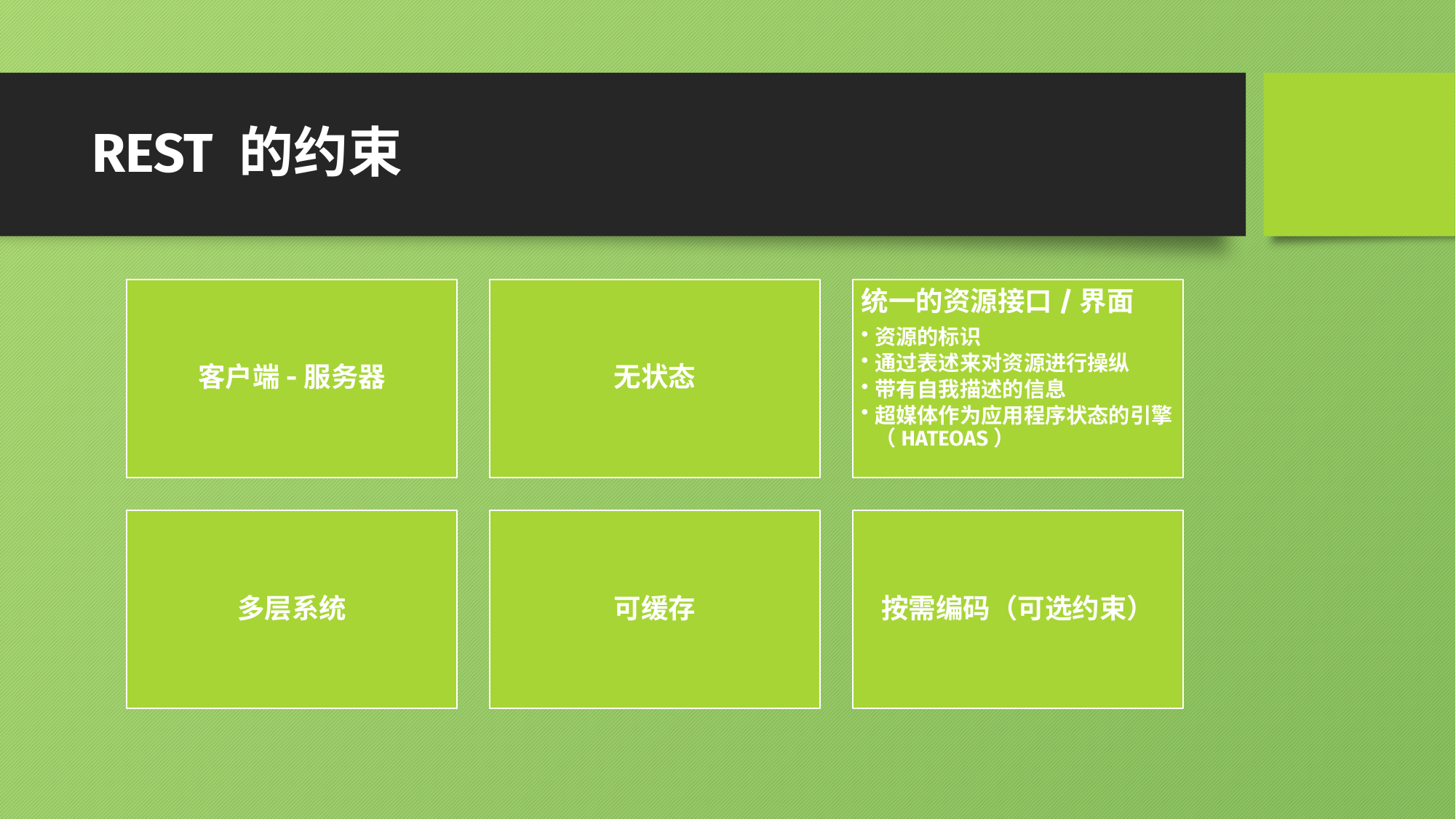

# REST 的约束
客户端-服务器
无状态
统一的资源接口/界面
资源的标识
通过表述来对资源进行操纵
带有自我描述的信息
超媒体作为应用程序状态的引擎（HATEOAS）
多层系统
可缓存
按需编码（可选约束）